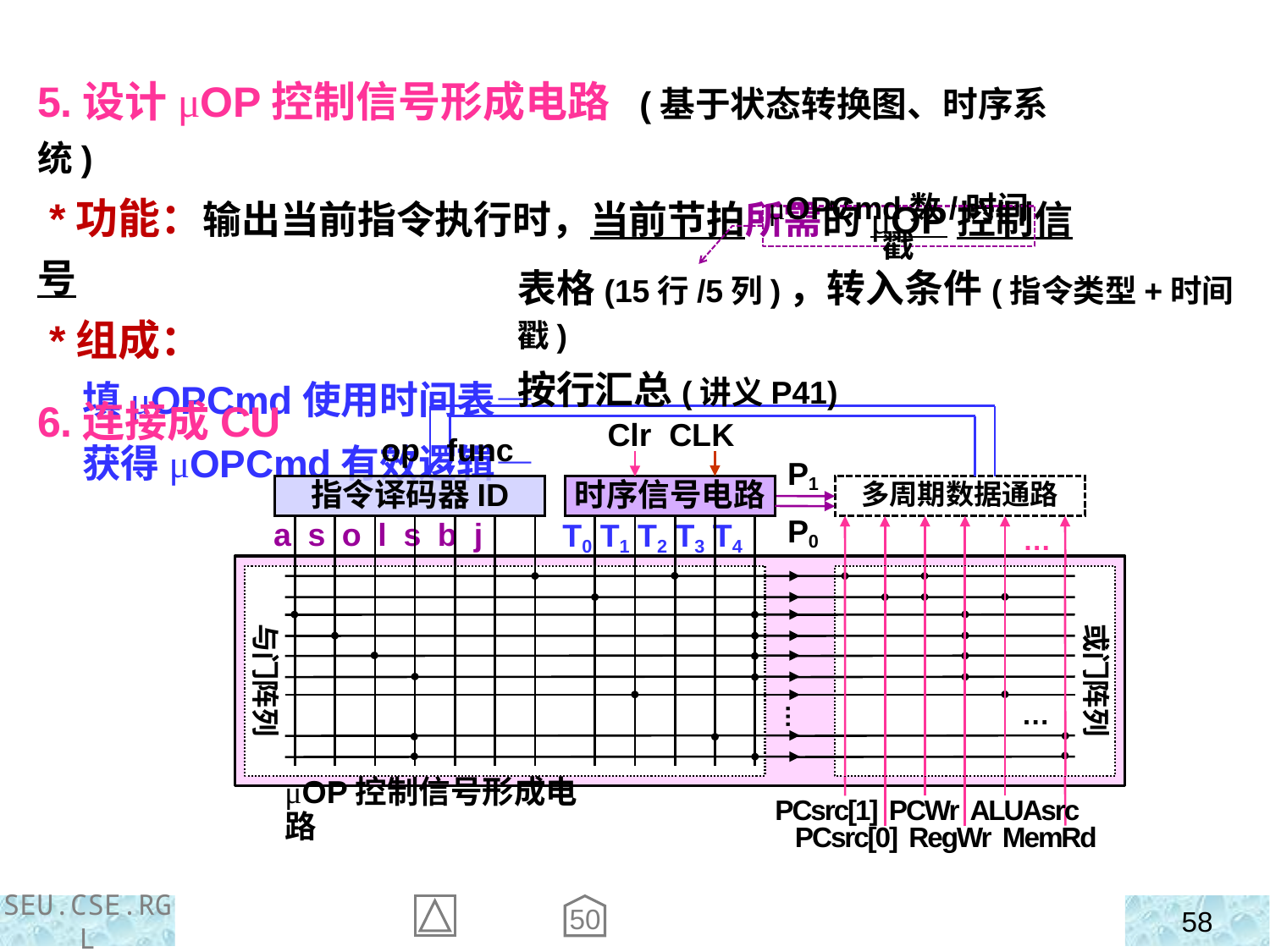

5.设计μOP控制信号形成电路  (基于状态转换图、时序系统)
 *功能：输出当前指令执行时，当前节拍所需的μOP控制信号
 *组成：
    填μOPCmd使用时间表—
    获得μOPCmd有效逻辑—
μOPCmd数/时间戳
表格(15行/5列)，转入条件(指令类型+时间戳)
按行汇总(讲义P41)
6.连接成CU
op   func
指令译码器ID
多周期数据通路
Clr  CLK
P1
P0
时序信号电路
T0 T1 T2 T3 T4
…

μOP控制信号形成电路
PCsrc[1]  PCWr  ALUAsrc
   PCsrc[0]  RegWr  MemRd
a s o l s b j

与门阵列
或门阵列

…
…

50
SEU.CSE.RGL
58